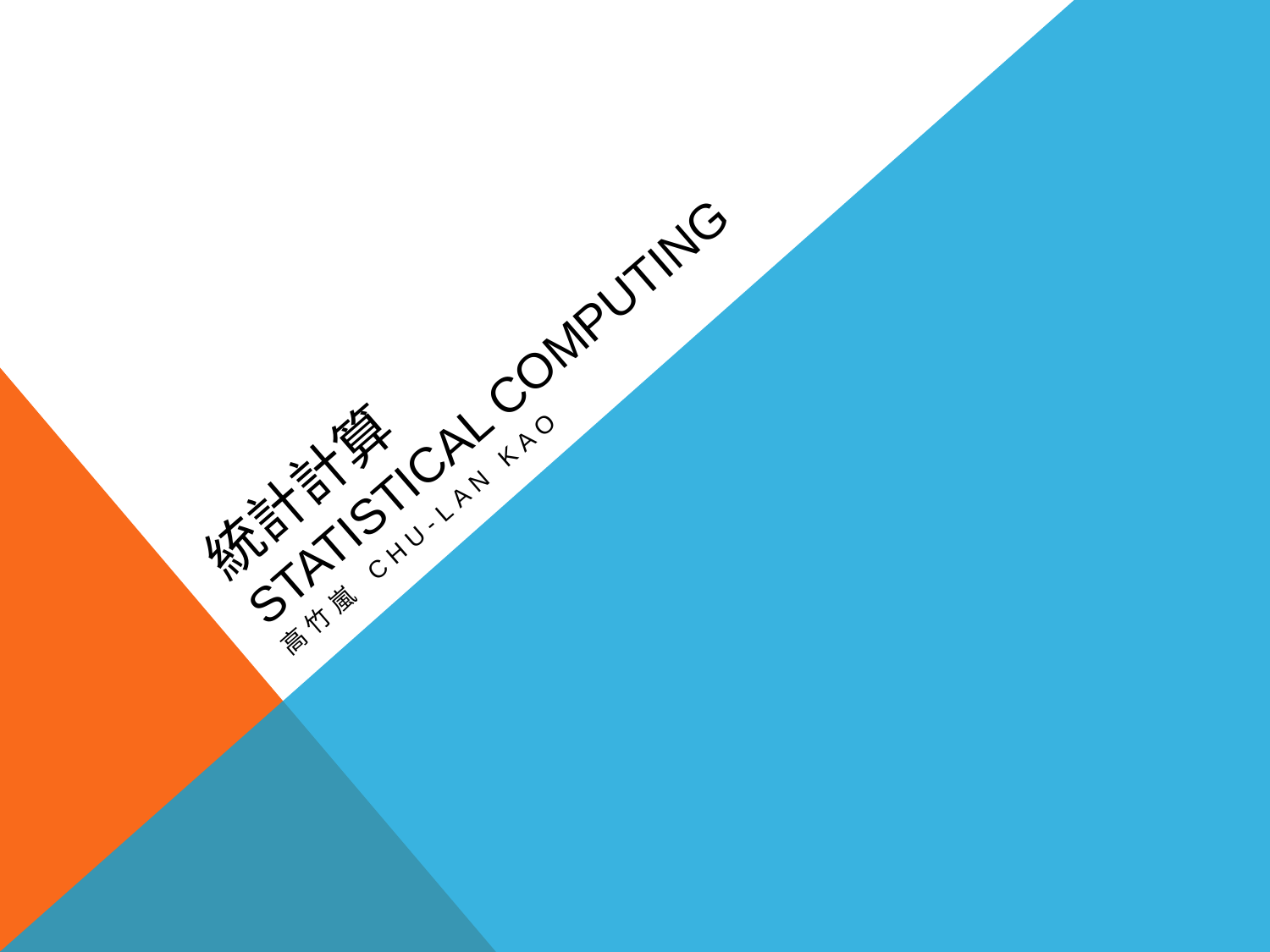

# 統計計算 Statistical Computing
高竹嵐 Chu-lan kao